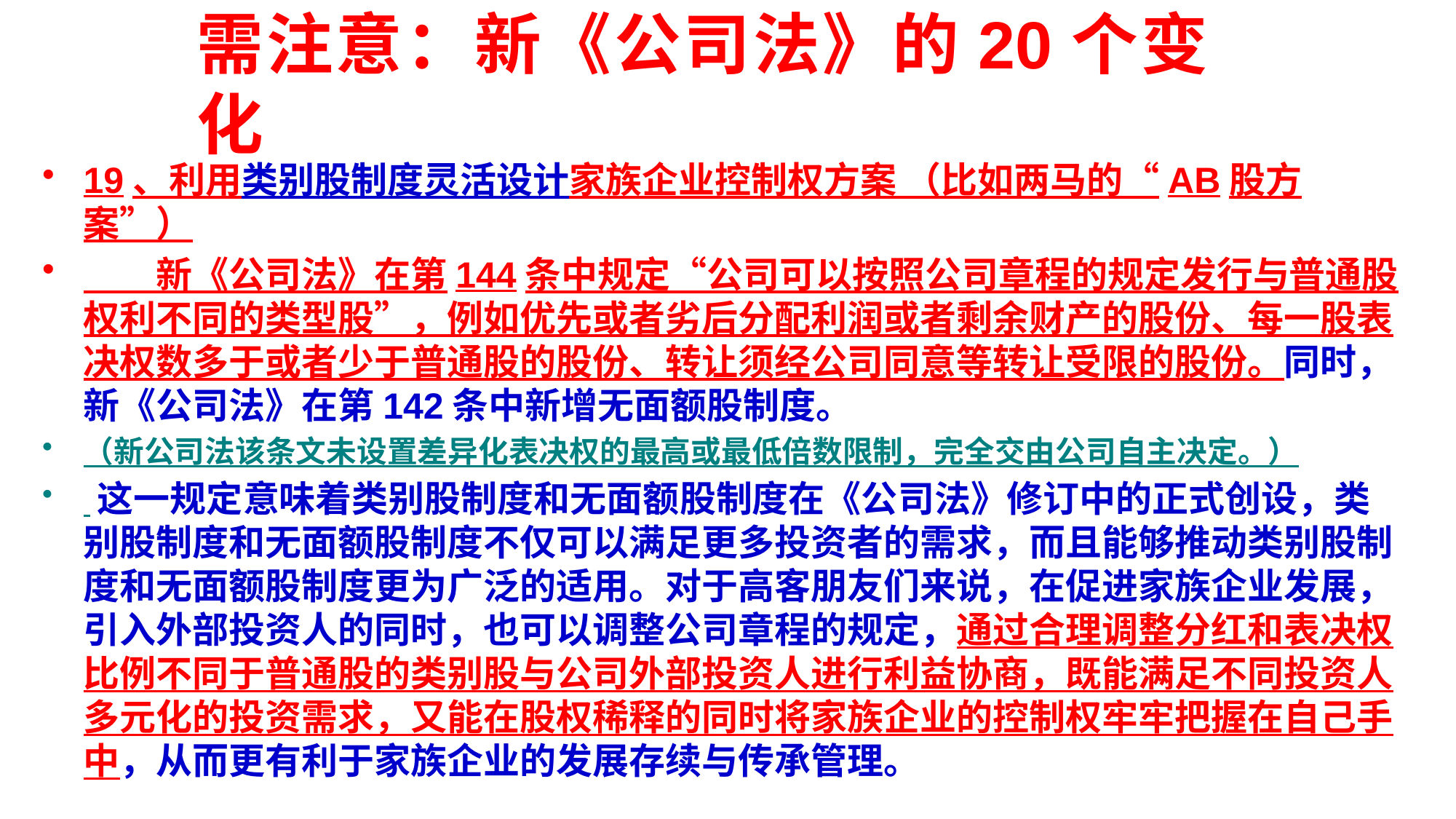

# 需注意：新《公司法》的20个变化
19、利用类别股制度灵活设计家族企业控制权方案 （比如两马的“AB股方案”）
　　新《公司法》在第144条中规定“公司可以按照公司章程的规定发行与普通股权利不同的类型股”，例如优先或者劣后分配利润或者剩余财产的股份、每一股表决权数多于或者少于普通股的股份、转让须经公司同意等转让受限的股份。同时，新《公司法》在第142条中新增无面额股制度。
（新公司法该条文未设置差异化表决权的最高或最低倍数限制，完全交由公司自主决定。）
 这一规定意味着类别股制度和无面额股制度在《公司法》修订中的正式创设，类别股制度和无面额股制度不仅可以满足更多投资者的需求，而且能够推动类别股制度和无面额股制度更为广泛的适用。对于高客朋友们来说，在促进家族企业发展，引入外部投资人的同时，也可以调整公司章程的规定，通过合理调整分红和表决权比例不同于普通股的类别股与公司外部投资人进行利益协商，既能满足不同投资人多元化的投资需求，又能在股权稀释的同时将家族企业的控制权牢牢把握在自己手中，从而更有利于家族企业的发展存续与传承管理。